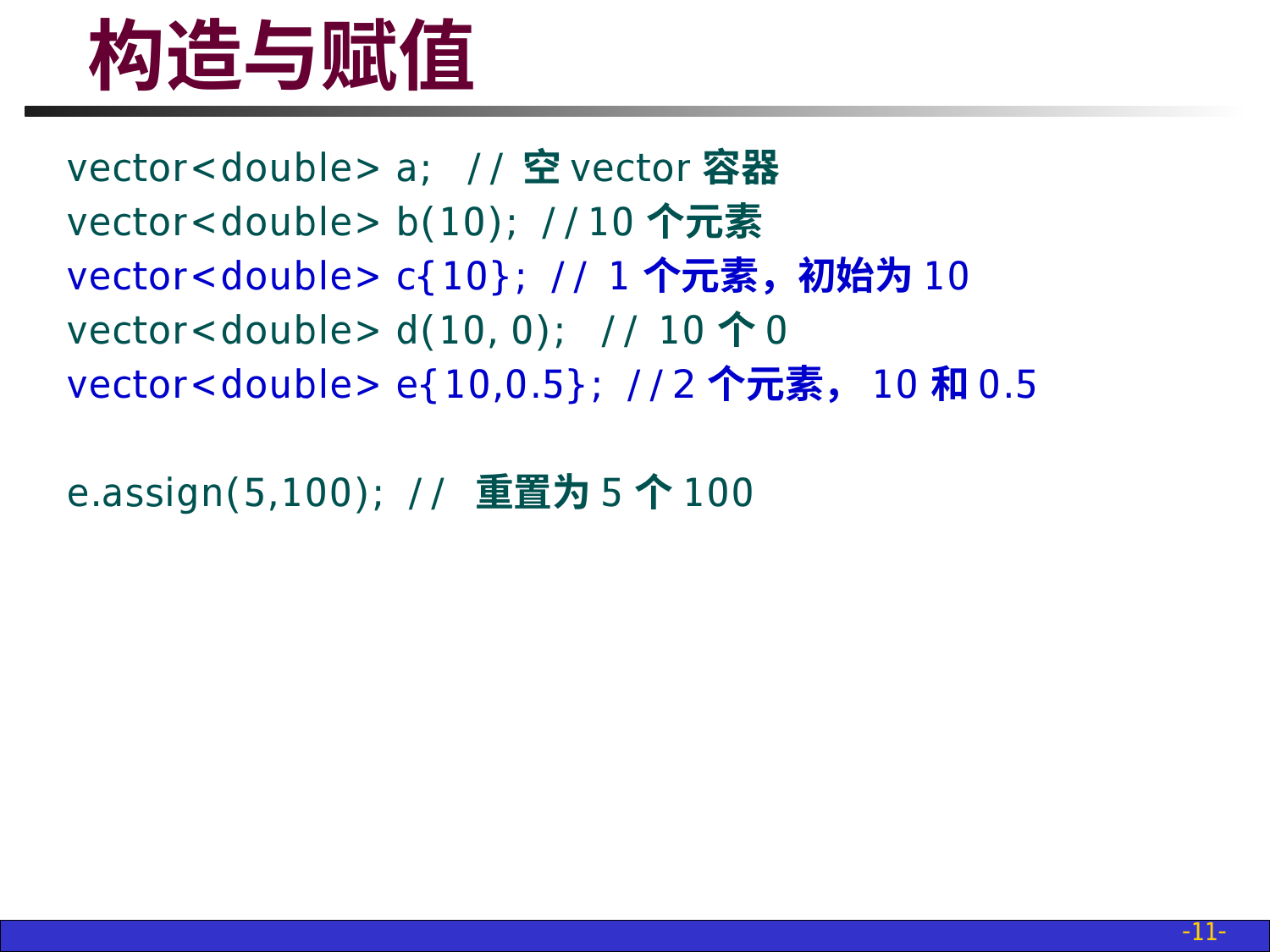

# 构造与赋值
vector<double> a;   //空vector容器
vector<double> b(10);  //10个元素
vector<double> c{10};  // 1个元素，初始为10
vector<double> d(10, 0);   // 10个0
vector<double> e{10,0.5};  //2个元素，10和0.5

e.assign(5,100);  // 重置为5个100
-11-